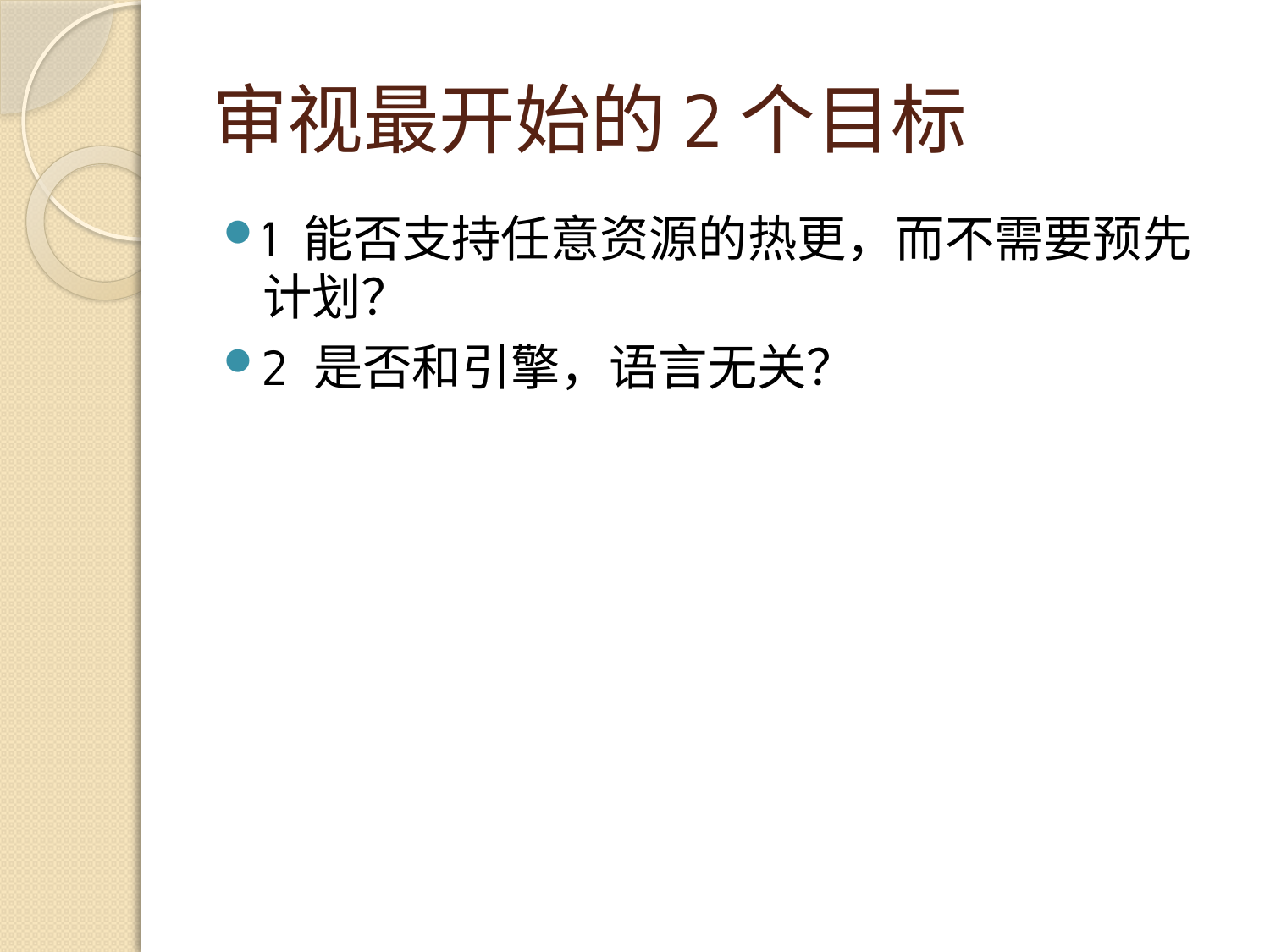

# 审视最开始的2个目标
1 能否支持任意资源的热更，而不需要预先计划？
2 是否和引擎，语言无关？